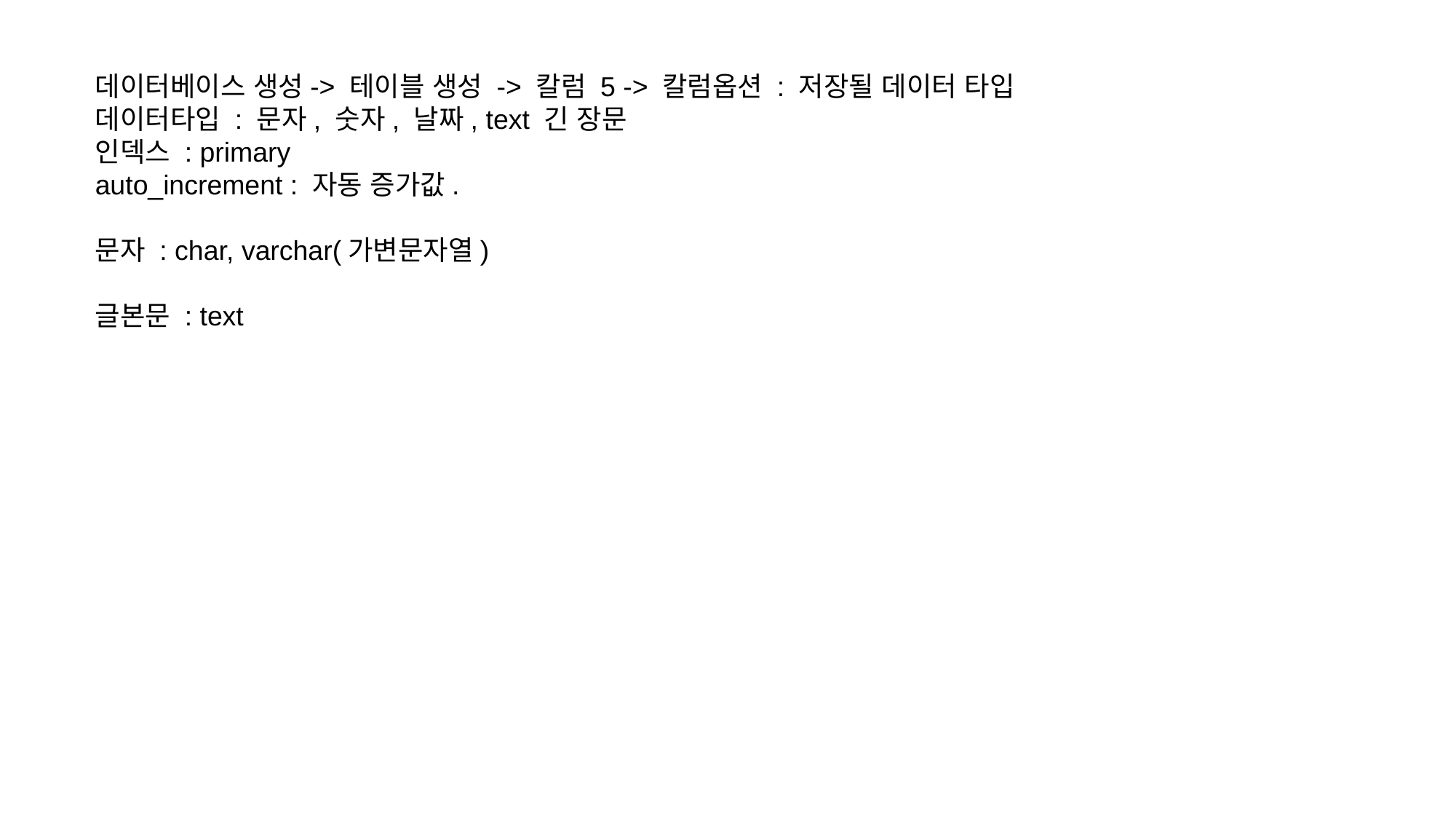

데이터베이스 생성-> 테이블 생성 -> 칼럼 5 -> 칼럼옵션 : 저장될 데이터 타입
데이터타입 : 문자, 숫자, 날짜, text 긴 장문
인덱스 : primary
auto_increment : 자동 증가값.

문자 : char, varchar(가변문자열)

글본문 : text